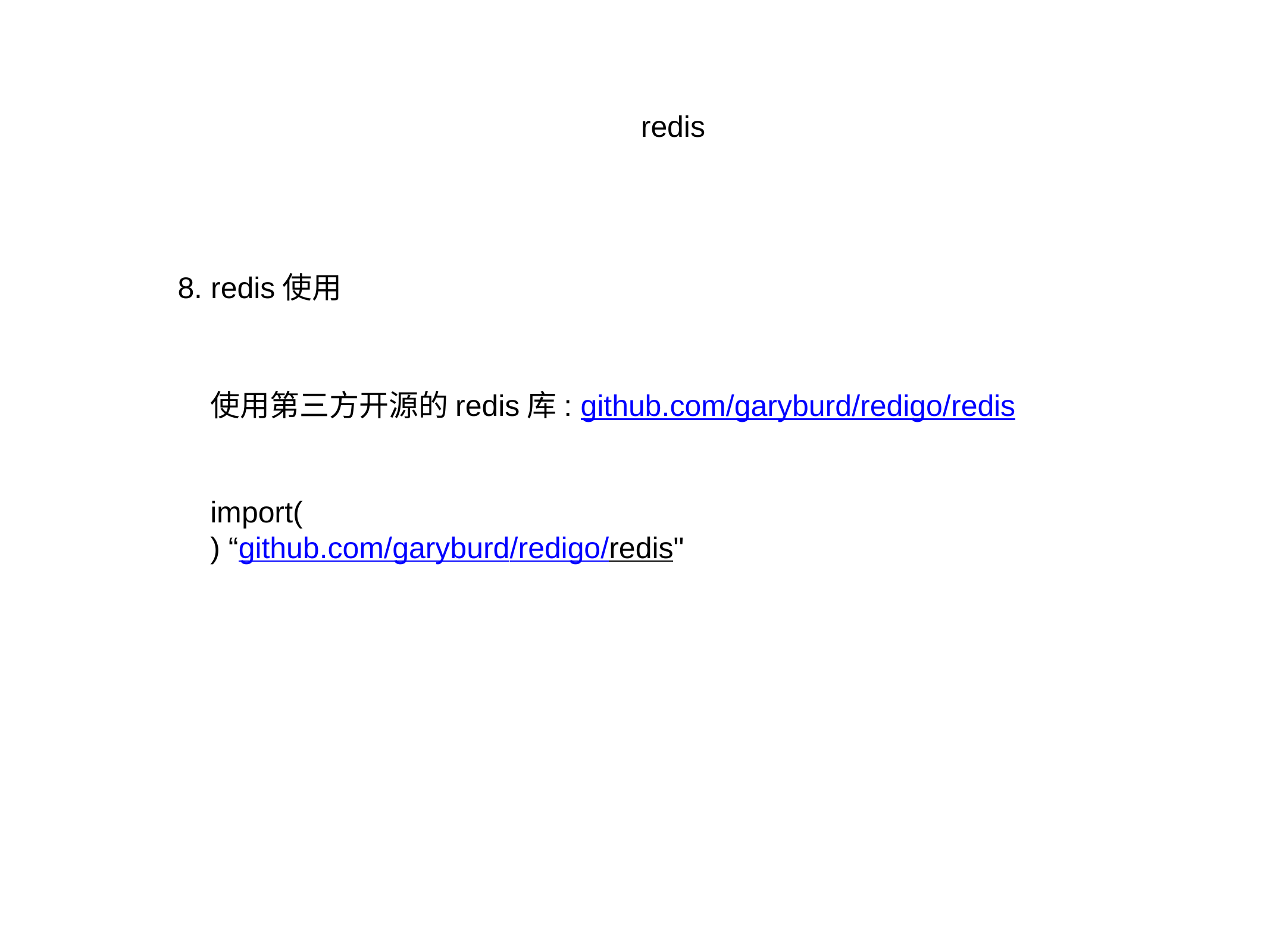

redis
8. redis使用
使用第三方开源的redis库: github.com/garyburd/redigo/redis
import(
) “github.com/garyburd/redigo/redis"